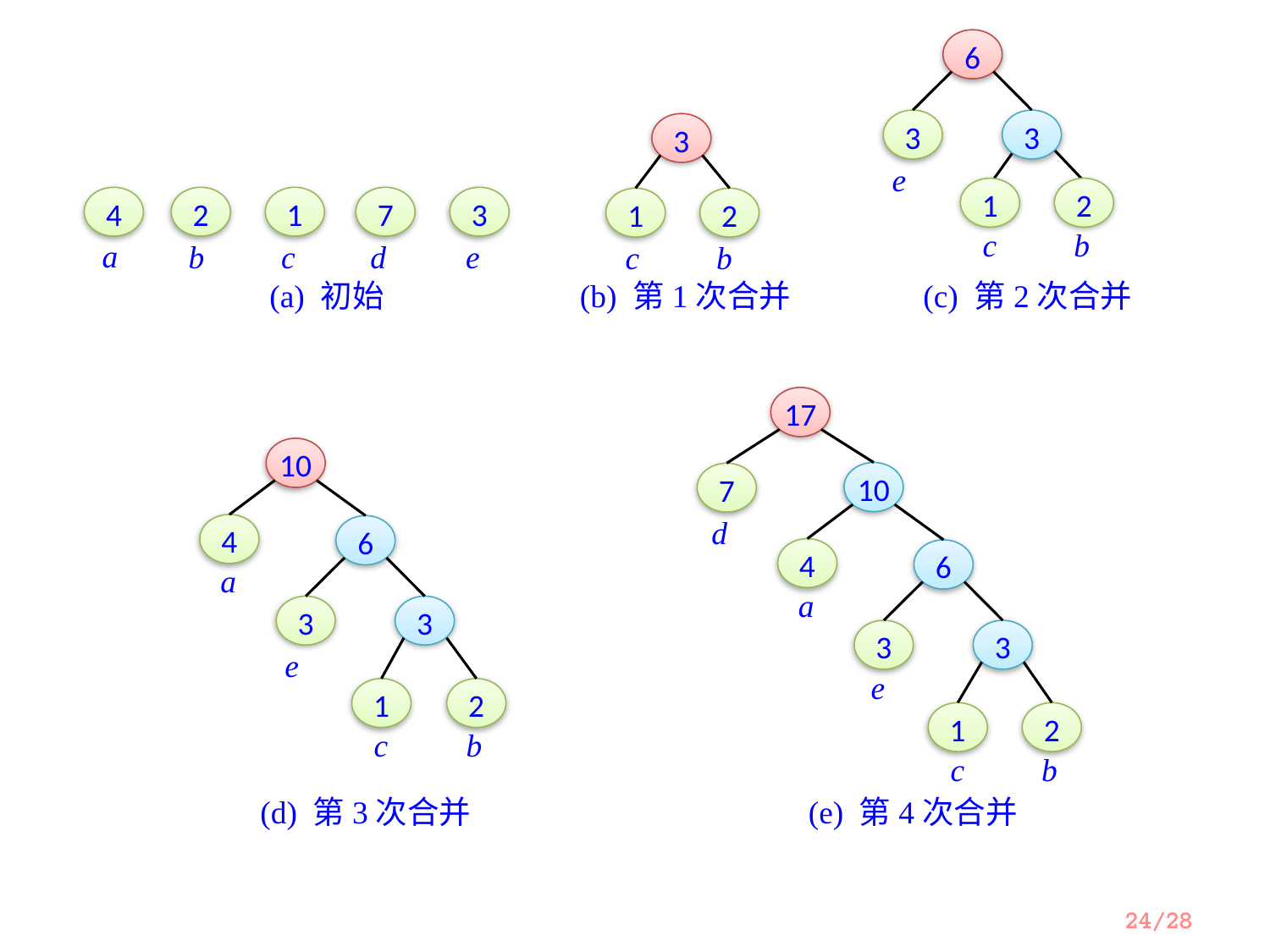

6

3
3

e
1
2
c
b
(c) 第2次合并
3

1
2
c
b
(b) 第1次合并
4
2
1
7
3
a
b
c
d
e
(a) 初始
17

10
7

d
4
6

a
3
3

e
1
2
c
b
(e) 第4次合并
10

4
6

a
3
3

e
1
2
c
b
(d) 第3次合并
24/28